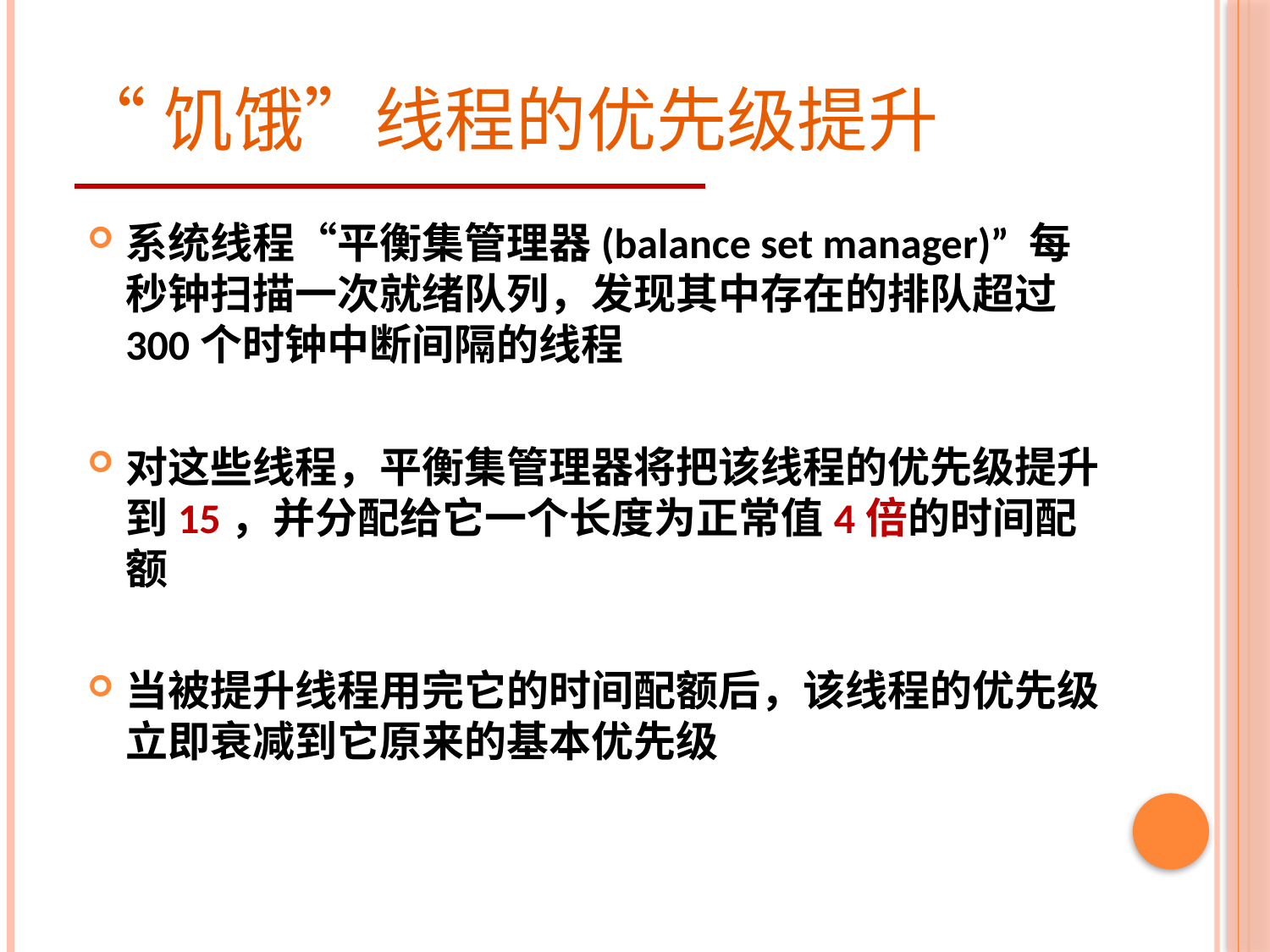

# “饥饿”线程的优先级提升
系统线程“平衡集管理器(balance set manager)” 每秒钟扫描一次就绪队列，发现其中存在的排队超过300个时钟中断间隔的线程

对这些线程，平衡集管理器将把该线程的优先级提升到15，并分配给它一个长度为正常值4倍的时间配额

当被提升线程用完它的时间配额后，该线程的优先级立即衰减到它原来的基本优先级